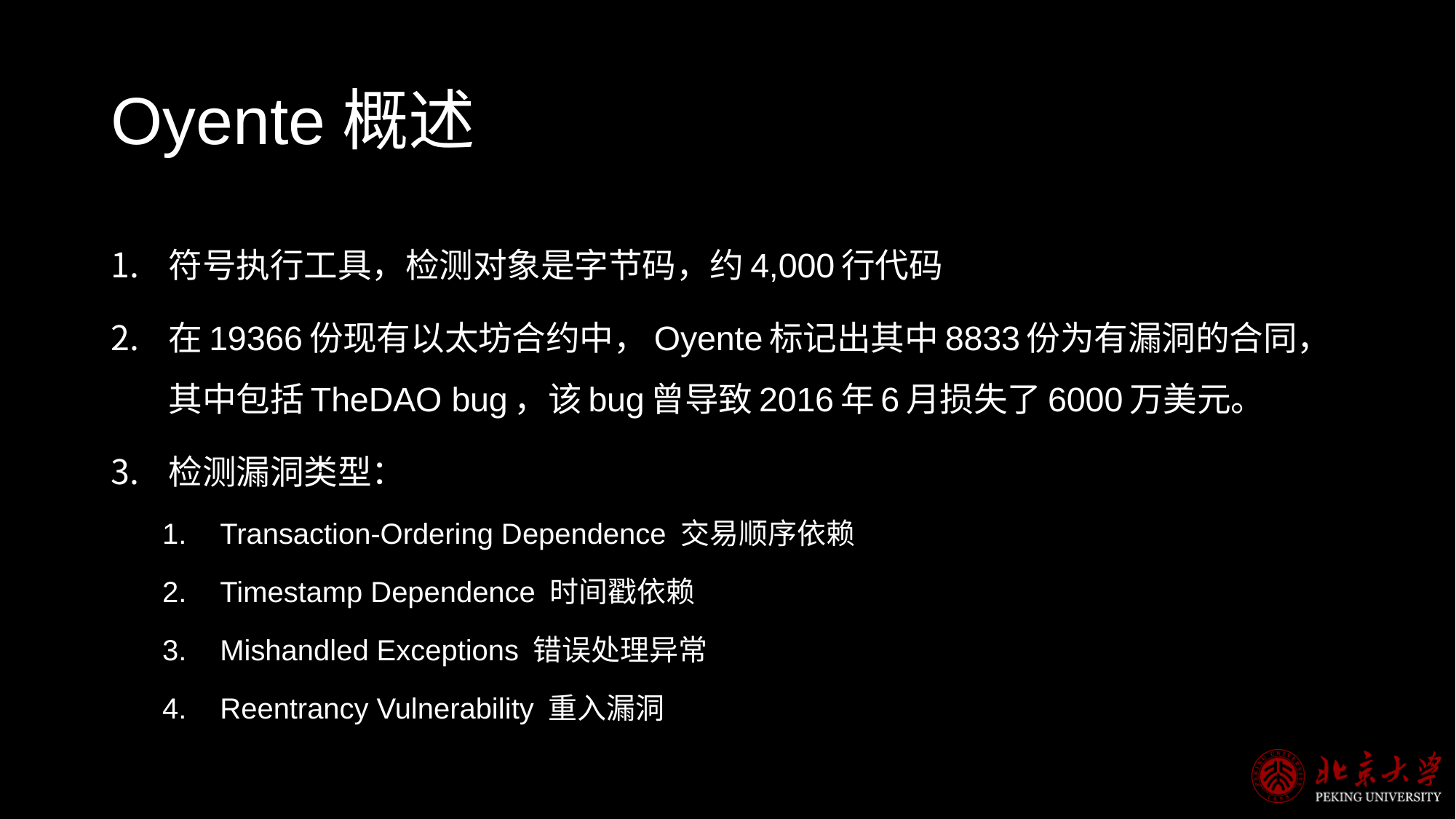

# Oyente概述
符号执行工具，检测对象是字节码，约4,000行代码
在19366份现有以太坊合约中，Oyente标记出其中8833份为有漏洞的合同，其中包括TheDAO bug，该bug曾导致2016年6月损失了6000万美元。
检测漏洞类型：
Transaction-Ordering Dependence 交易顺序依赖
Timestamp Dependence 时间戳依赖
Mishandled Exceptions 错误处理异常
Reentrancy Vulnerability 重入漏洞